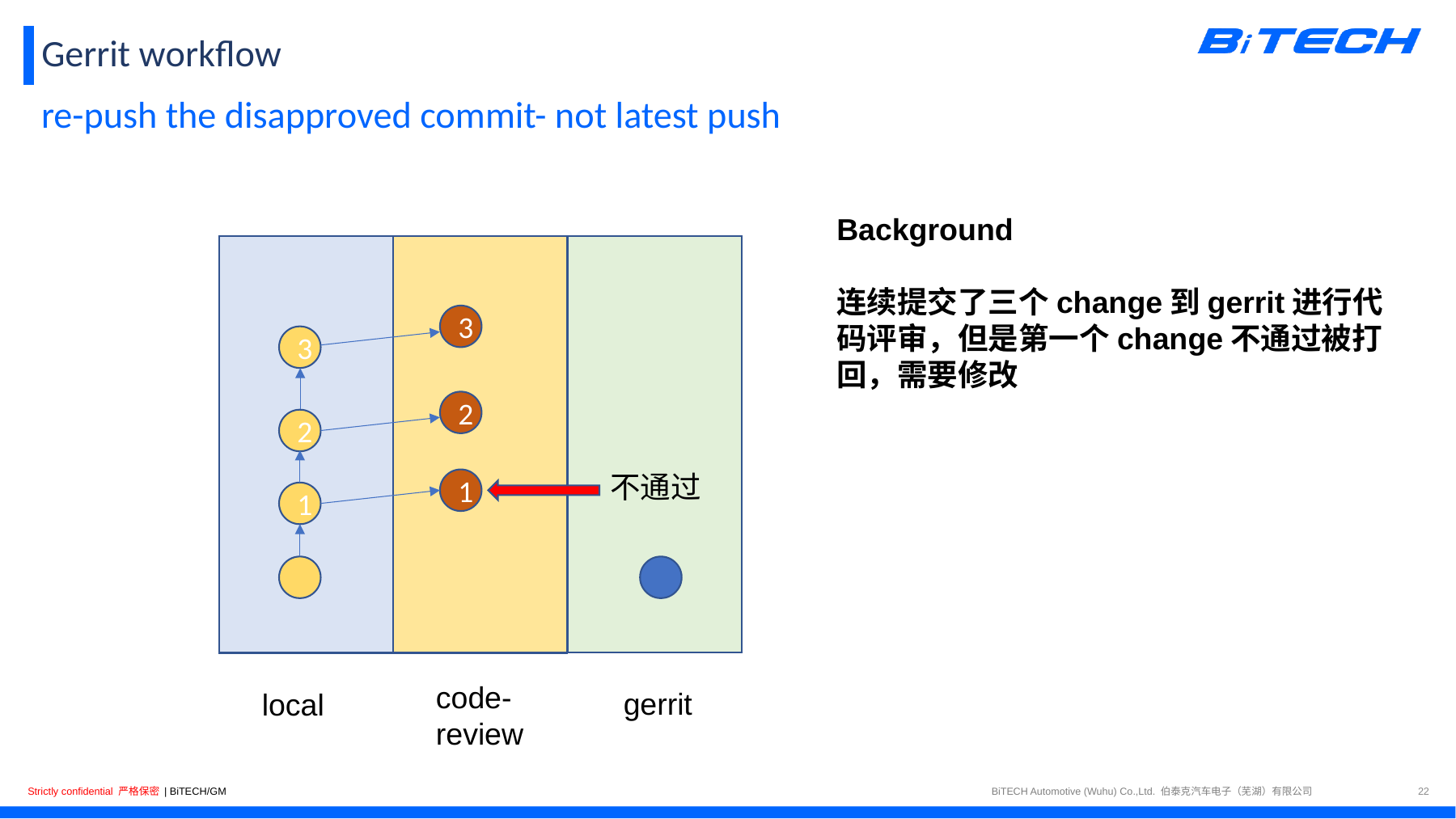

# Gerrit workflow
re-push the disapproved commit- not latest push
Background

连续提交了三个change到gerrit进行代码评审，但是第一个change不通过被打回，需要修改

3
3
2
2
不通过
1

1

code-review
gerrit
local
22